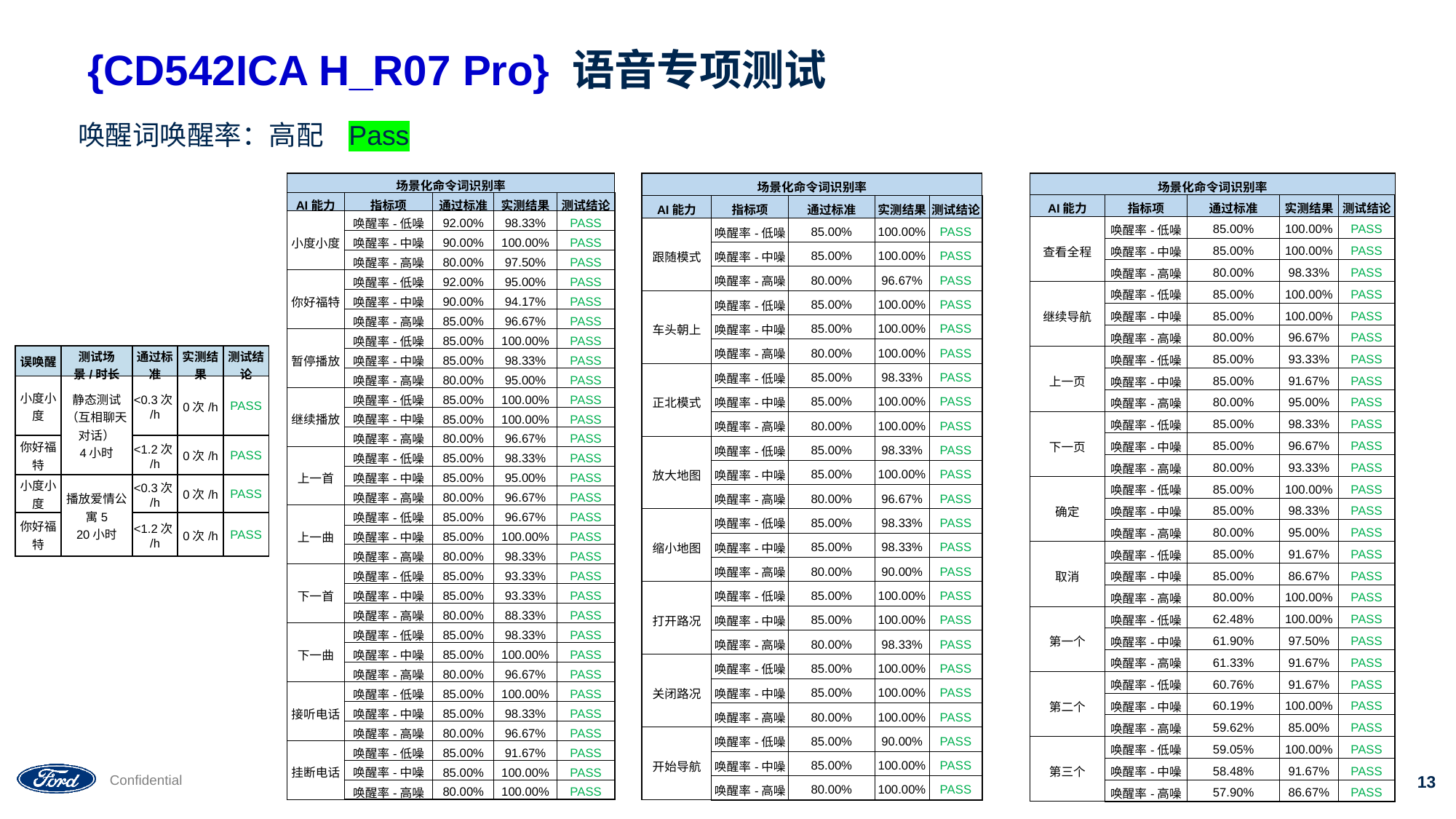

# {CD542ICA H_R07 Pro} 语音专项测试
唤醒词唤醒率：高配   Pass
| 场景化命令词识别率 |  |  |  |  |
| --- | --- | --- | --- | --- |
| AI能力 | 指标项 | 通过标准 | 实测结果 | 测试结论 |
| 小度小度 | 唤醒率-低噪 | 92.00% | 98.33% | PASS |
|  | 唤醒率-中噪 | 90.00% | 100.00% | PASS |
|  | 唤醒率-高噪 | 80.00% | 97.50% | PASS |
| 你好福特 | 唤醒率-低噪 | 92.00% | 95.00% | PASS |
|  | 唤醒率-中噪 | 90.00% | 94.17% | PASS |
|  | 唤醒率-高噪 | 85.00% | 96.67% | PASS |
| 暂停播放 | 唤醒率-低噪 | 85.00% | 100.00% | PASS |
|  | 唤醒率-中噪 | 85.00% | 98.33% | PASS |
|  | 唤醒率-高噪 | 80.00% | 95.00% | PASS |
| 继续播放 | 唤醒率-低噪 | 85.00% | 100.00% | PASS |
|  | 唤醒率-中噪 | 85.00% | 100.00% | PASS |
|  | 唤醒率-高噪 | 80.00% | 96.67% | PASS |
| 上一首 | 唤醒率-低噪 | 85.00% | 98.33% | PASS |
|  | 唤醒率-中噪 | 85.00% | 95.00% | PASS |
|  | 唤醒率-高噪 | 80.00% | 96.67% | PASS |
| 上一曲 | 唤醒率-低噪 | 85.00% | 96.67% | PASS |
|  | 唤醒率-中噪 | 85.00% | 100.00% | PASS |
|  | 唤醒率-高噪 | 80.00% | 98.33% | PASS |
| 下一首 | 唤醒率-低噪 | 85.00% | 93.33% | PASS |
|  | 唤醒率-中噪 | 85.00% | 93.33% | PASS |
|  | 唤醒率-高噪 | 80.00% | 88.33% | PASS |
| 下一曲 | 唤醒率-低噪 | 85.00% | 98.33% | PASS |
|  | 唤醒率-中噪 | 85.00% | 100.00% | PASS |
|  | 唤醒率-高噪 | 80.00% | 96.67% | PASS |
| 接听电话 | 唤醒率-低噪 | 85.00% | 100.00% | PASS |
|  | 唤醒率-中噪 | 85.00% | 98.33% | PASS |
|  | 唤醒率-高噪 | 80.00% | 96.67% | PASS |
| 挂断电话 | 唤醒率-低噪 | 85.00% | 91.67% | PASS |
|  | 唤醒率-中噪 | 85.00% | 100.00% | PASS |
|  | 唤醒率-高噪 | 80.00% | 100.00% | PASS |
| 场景化命令词识别率 |  |  |  |  |
| --- | --- | --- | --- | --- |
| AI能力 | 指标项 | 通过标准 | 实测结果 | 测试结论 |
| 跟随模式 | 唤醒率-低噪 | 85.00% | 100.00% | PASS |
|  | 唤醒率-中噪 | 85.00% | 100.00% | PASS |
|  | 唤醒率-高噪 | 80.00% | 96.67% | PASS |
| 车头朝上 | 唤醒率-低噪 | 85.00% | 100.00% | PASS |
|  | 唤醒率-中噪 | 85.00% | 100.00% | PASS |
|  | 唤醒率-高噪 | 80.00% | 100.00% | PASS |
| 正北模式 | 唤醒率-低噪 | 85.00% | 98.33% | PASS |
|  | 唤醒率-中噪 | 85.00% | 100.00% | PASS |
|  | 唤醒率-高噪 | 80.00% | 100.00% | PASS |
| 放大地图 | 唤醒率-低噪 | 85.00% | 98.33% | PASS |
|  | 唤醒率-中噪 | 85.00% | 100.00% | PASS |
|  | 唤醒率-高噪 | 80.00% | 96.67% | PASS |
| 缩小地图 | 唤醒率-低噪 | 85.00% | 98.33% | PASS |
|  | 唤醒率-中噪 | 85.00% | 98.33% | PASS |
|  | 唤醒率-高噪 | 80.00% | 90.00% | PASS |
| 打开路况 | 唤醒率-低噪 | 85.00% | 100.00% | PASS |
|  | 唤醒率-中噪 | 85.00% | 100.00% | PASS |
|  | 唤醒率-高噪 | 80.00% | 98.33% | PASS |
| 关闭路况 | 唤醒率-低噪 | 85.00% | 100.00% | PASS |
|  | 唤醒率-中噪 | 85.00% | 100.00% | PASS |
|  | 唤醒率-高噪 | 80.00% | 100.00% | PASS |
| 开始导航 | 唤醒率-低噪 | 85.00% | 90.00% | PASS |
|  | 唤醒率-中噪 | 85.00% | 100.00% | PASS |
|  | 唤醒率-高噪 | 80.00% | 100.00% | PASS |
| 场景化命令词识别率 |  |  |  |  |
| --- | --- | --- | --- | --- |
| AI能力 | 指标项 | 通过标准 | 实测结果 | 测试结论 |
| 查看全程 | 唤醒率-低噪 | 85.00% | 100.00% | PASS |
|  | 唤醒率-中噪 | 85.00% | 100.00% | PASS |
|  | 唤醒率-高噪 | 80.00% | 98.33% | PASS |
| 继续导航 | 唤醒率-低噪 | 85.00% | 100.00% | PASS |
|  | 唤醒率-中噪 | 85.00% | 100.00% | PASS |
|  | 唤醒率-高噪 | 80.00% | 96.67% | PASS |
| 上一页 | 唤醒率-低噪 | 85.00% | 93.33% | PASS |
|  | 唤醒率-中噪 | 85.00% | 91.67% | PASS |
|  | 唤醒率-高噪 | 80.00% | 95.00% | PASS |
| 下一页 | 唤醒率-低噪 | 85.00% | 98.33% | PASS |
|  | 唤醒率-中噪 | 85.00% | 96.67% | PASS |
|  | 唤醒率-高噪 | 80.00% | 93.33% | PASS |
| 确定 | 唤醒率-低噪 | 85.00% | 100.00% | PASS |
|  | 唤醒率-中噪 | 85.00% | 98.33% | PASS |
|  | 唤醒率-高噪 | 80.00% | 95.00% | PASS |
| 取消 | 唤醒率-低噪 | 85.00% | 91.67% | PASS |
|  | 唤醒率-中噪 | 85.00% | 86.67% | PASS |
|  | 唤醒率-高噪 | 80.00% | 100.00% | PASS |
| 第一个 | 唤醒率-低噪 | 62.48% | 100.00% | PASS |
|  | 唤醒率-中噪 | 61.90% | 97.50% | PASS |
|  | 唤醒率-高噪 | 61.33% | 91.67% | PASS |
| 第二个 | 唤醒率-低噪 | 60.76% | 91.67% | PASS |
|  | 唤醒率-中噪 | 60.19% | 100.00% | PASS |
|  | 唤醒率-高噪 | 59.62% | 85.00% | PASS |
| 第三个 | 唤醒率-低噪 | 59.05% | 100.00% | PASS |
|  | 唤醒率-中噪 | 58.48% | 91.67% | PASS |
|  | 唤醒率-高噪 | 57.90% | 86.67% | PASS |
| 误唤醒 | 测试场景/时长 | 通过标准 | 实测结果 | 测试结论 |
| --- | --- | --- | --- | --- |
| 小度小度 | 静态测试 （互相聊天对话） 4小时 | <0.3次/h | 0次/h | PASS |
| 你好福特 |  | <1.2次/h | 0次/h | PASS |
| 小度小度 | 播放爱情公寓5 20小时 | <0.3次/h | 0次/h | PASS |
| 你好福特 |  | <1.2次/h | 0次/h | PASS |